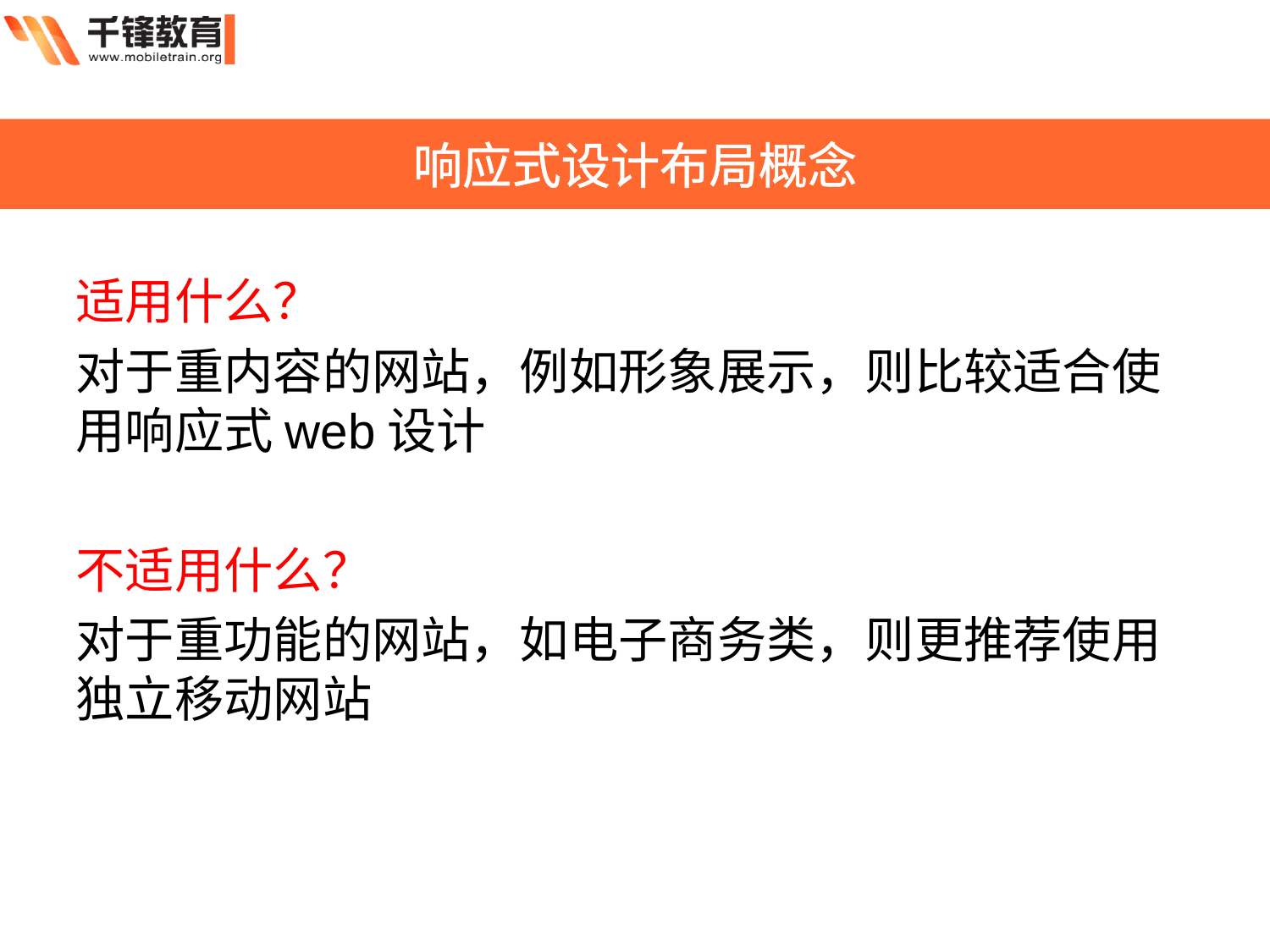

响应式设计布局概念
适用什么？
对于重内容的网站，例如形象展示，则比较适合使用响应式web设计

不适用什么？
对于重功能的网站，如电子商务类，则更推荐使用独立移动网站